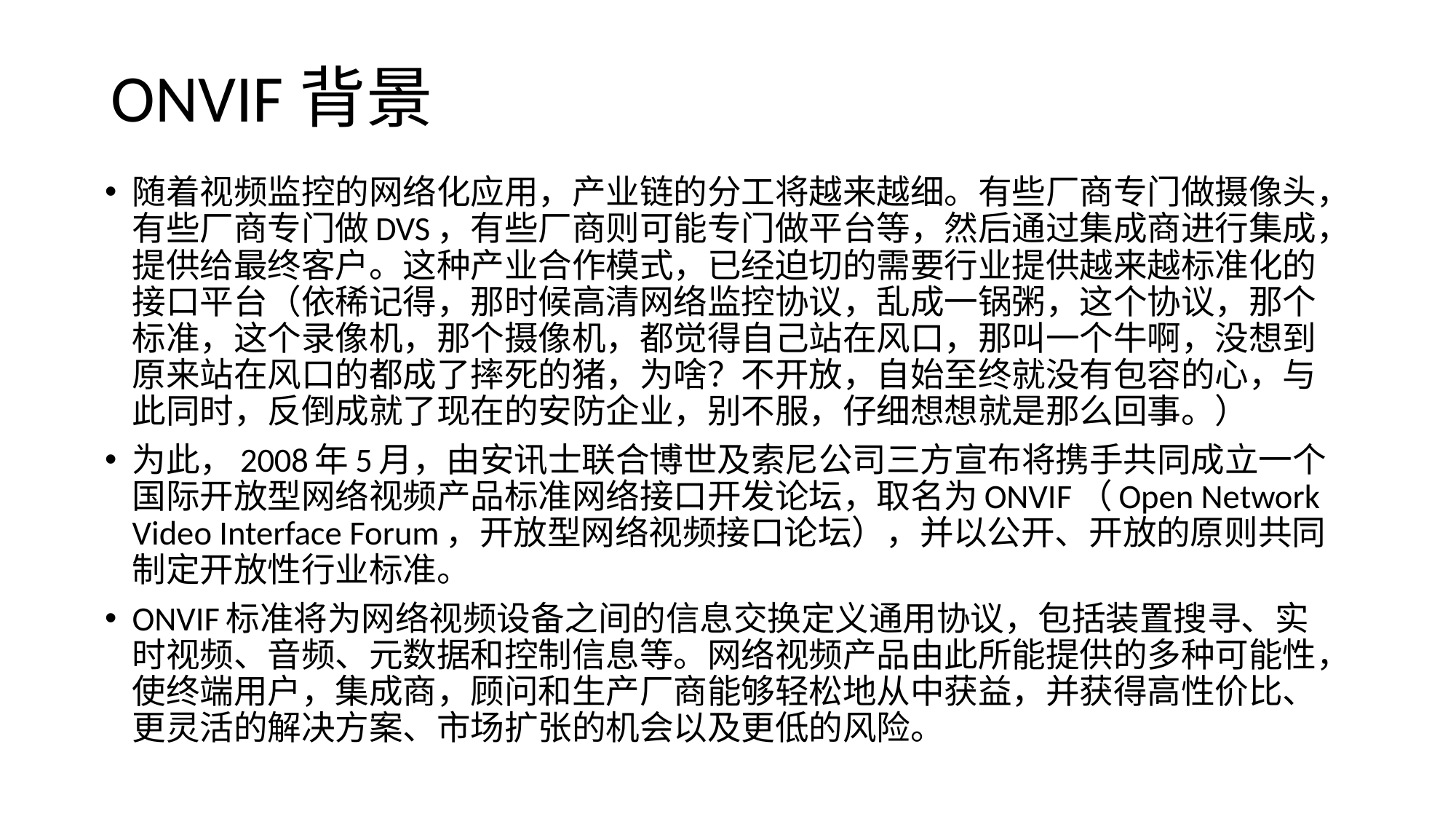

# ONVIF背景
随着视频监控的网络化应用，产业链的分工将越来越细。有些厂商专门做摄像头，有些厂商专门做DVS，有些厂商则可能专门做平台等，然后通过集成商进行集成，提供给最终客户。这种产业合作模式，已经迫切的需要行业提供越来越标准化的接口平台（依稀记得，那时候高清网络监控协议，乱成一锅粥，这个协议，那个标准，这个录像机，那个摄像机，都觉得自己站在风口，那叫一个牛啊，没想到原来站在风口的都成了摔死的猪，为啥？不开放，自始至终就没有包容的心，与此同时，反倒成就了现在的安防企业，别不服，仔细想想就是那么回事。）
为此，2008年5月，由安讯士联合博世及索尼公司三方宣布将携手共同成立一个国际开放型网络视频产品标准网络接口开发论坛，取名为ONVIF（Open Network Video Interface Forum，开放型网络视频接口论坛），并以公开、开放的原则共同制定开放性行业标准。
ONVIF标准将为网络视频设备之间的信息交换定义通用协议，包括装置搜寻、实时视频、音频、元数据和控制信息等。网络视频产品由此所能提供的多种可能性，使终端用户，集成商，顾问和生产厂商能够轻松地从中获益，并获得高性价比、更灵活的解决方案、市场扩张的机会以及更低的风险。